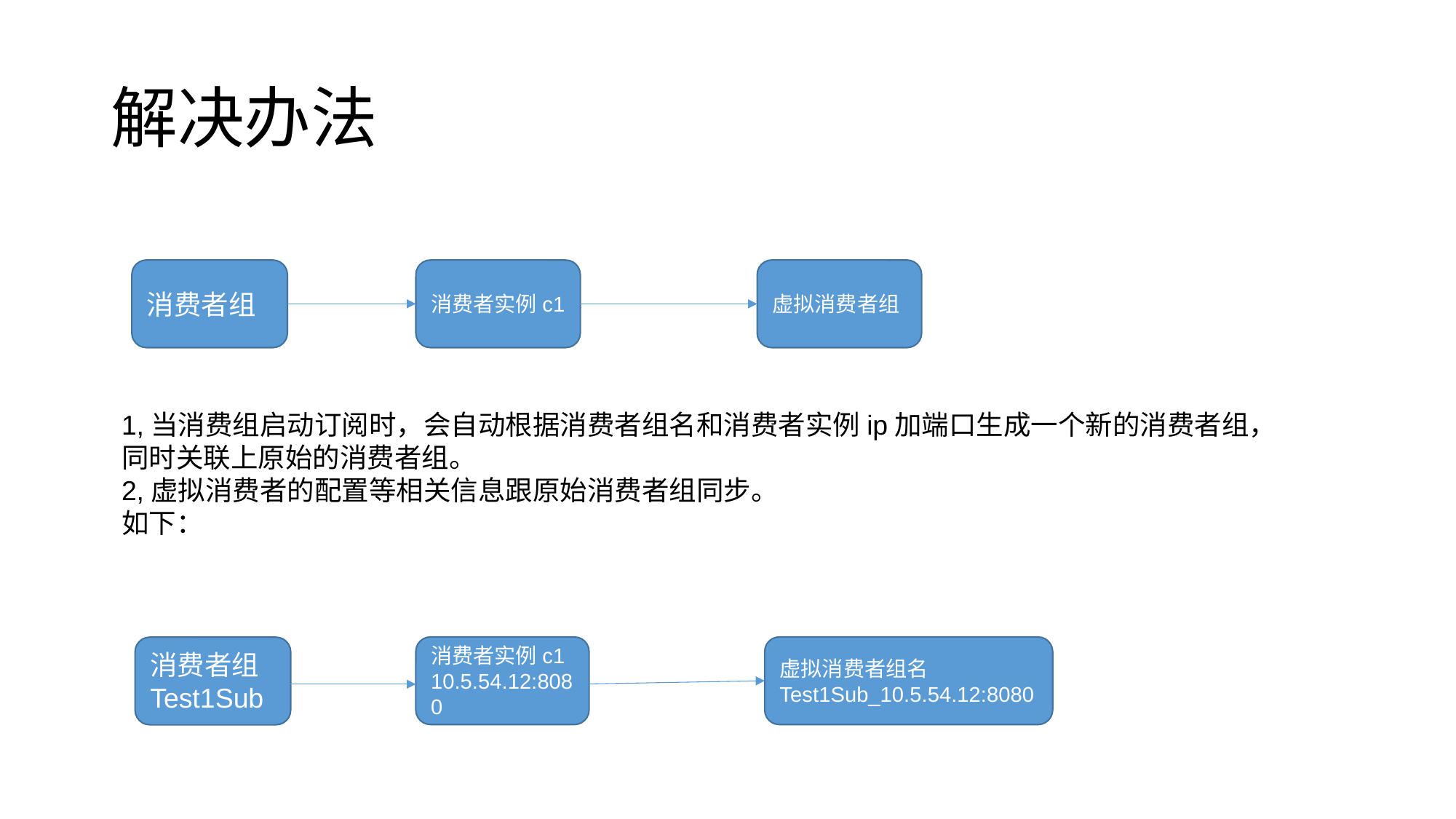

# 解决办法
虚拟消费者组
消费者组
消费者实例c1
1,当消费组启动订阅时，会自动根据消费者组名和消费者实例ip加端口生成一个新的消费者组，
同时关联上原始的消费者组。
2,虚拟消费者的配置等相关信息跟原始消费者组同步。
如下：
虚拟消费者组名Test1Sub_10.5.54.12:8080
消费者实例c1
10.5.54.12:8080
消费者组
Test1Sub